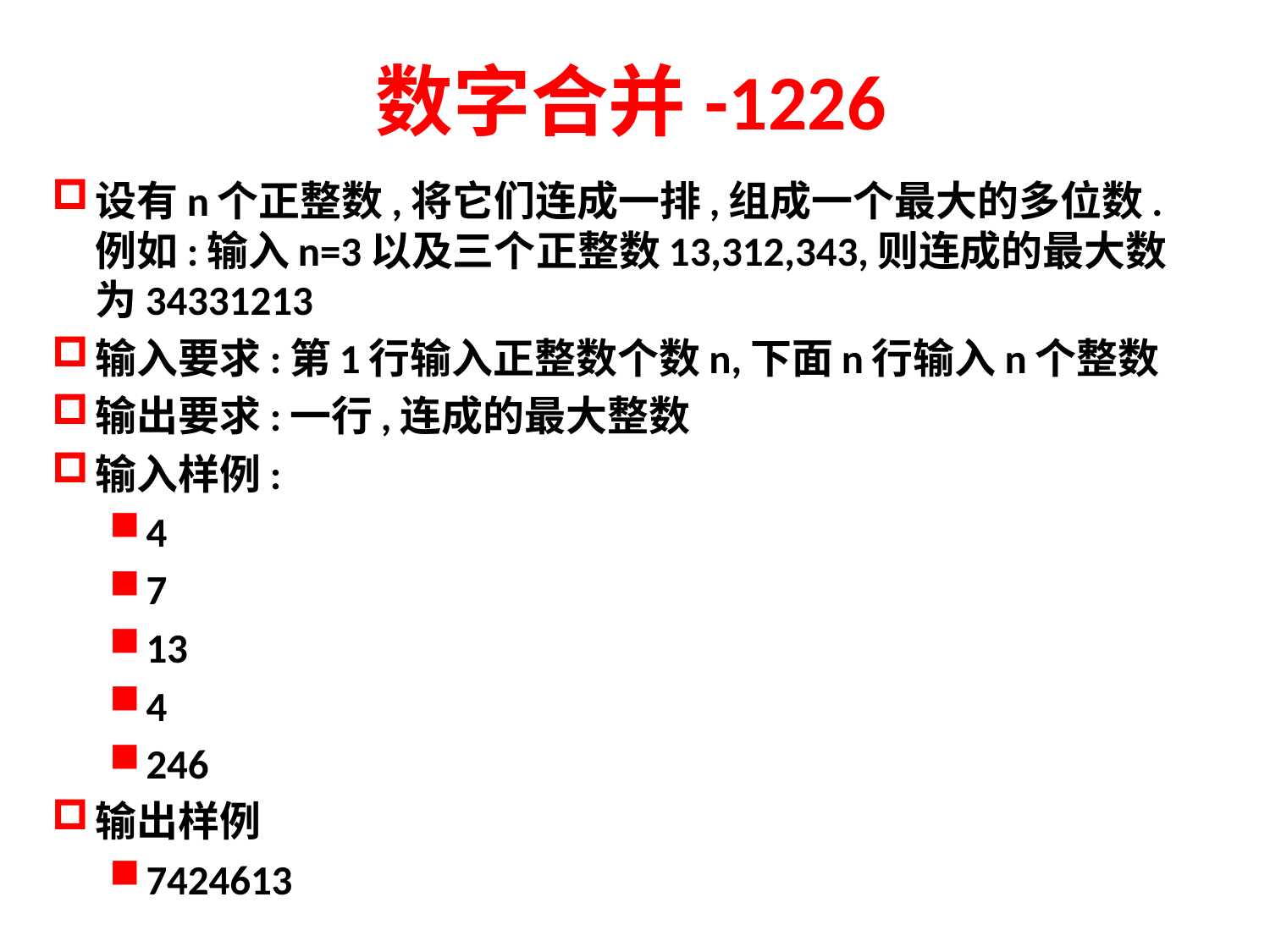

# 数字合并-1226
设有n个正整数,将它们连成一排,组成一个最大的多位数.例如:输入n=3以及三个正整数13,312,343,则连成的最大数为34331213
输入要求:第1行输入正整数个数n,下面n行输入n个整数
输出要求:一行,连成的最大整数
输入样例:
4
7
13
4
246
输出样例
7424613